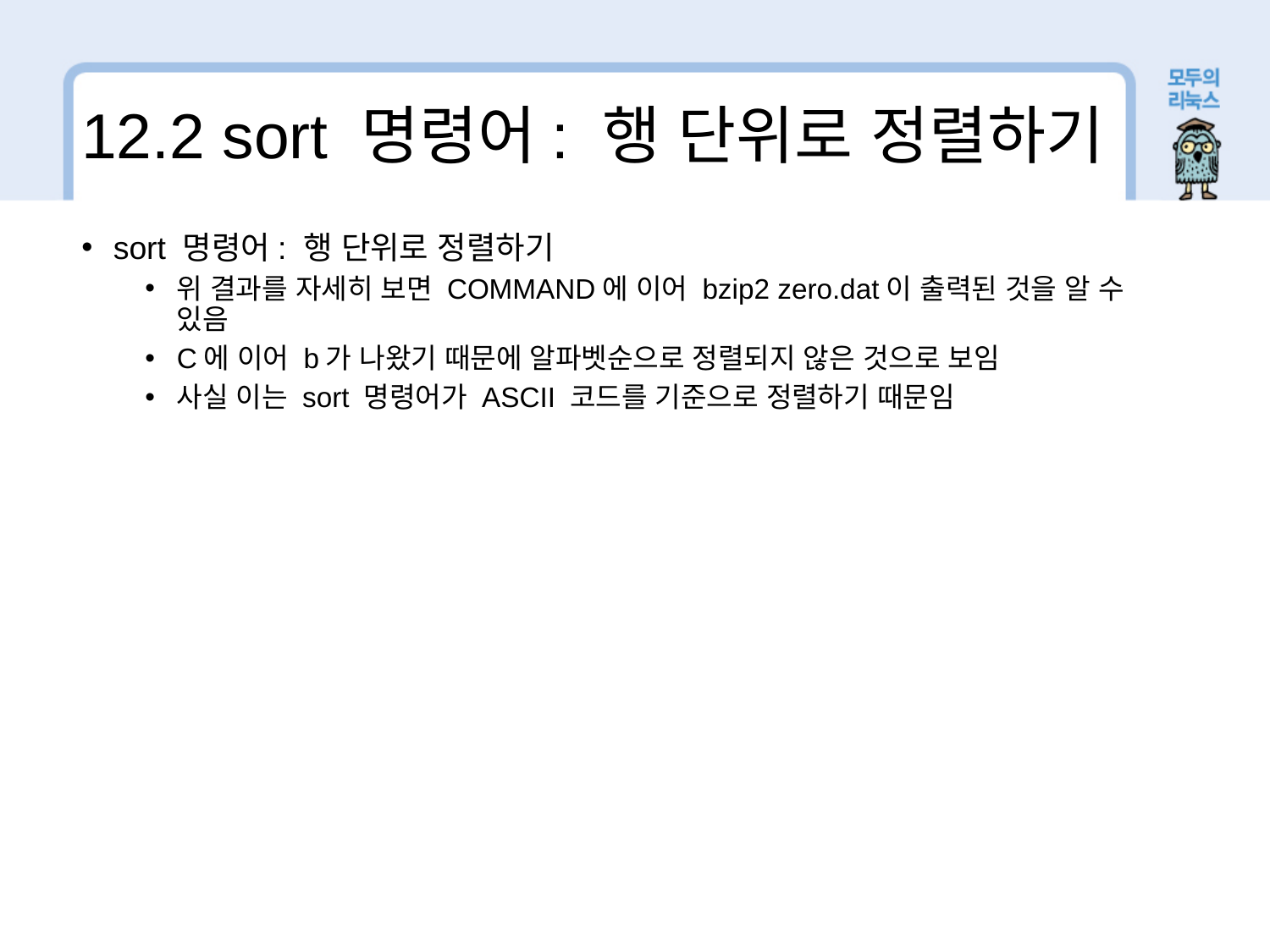

12.2 sort 명령어: 행 단위로 정렬하기
sort 명령어: 행 단위로 정렬하기
위 결과를 자세히 보면 COMMAND에 이어 bzip2 zero.dat이 출력된 것을 알 수 있음
C에 이어 b가 나왔기 때문에 알파벳순으로 정렬되지 않은 것으로 보임
사실 이는 sort 명령어가 ASCII 코드를 기준으로 정렬하기 때문임